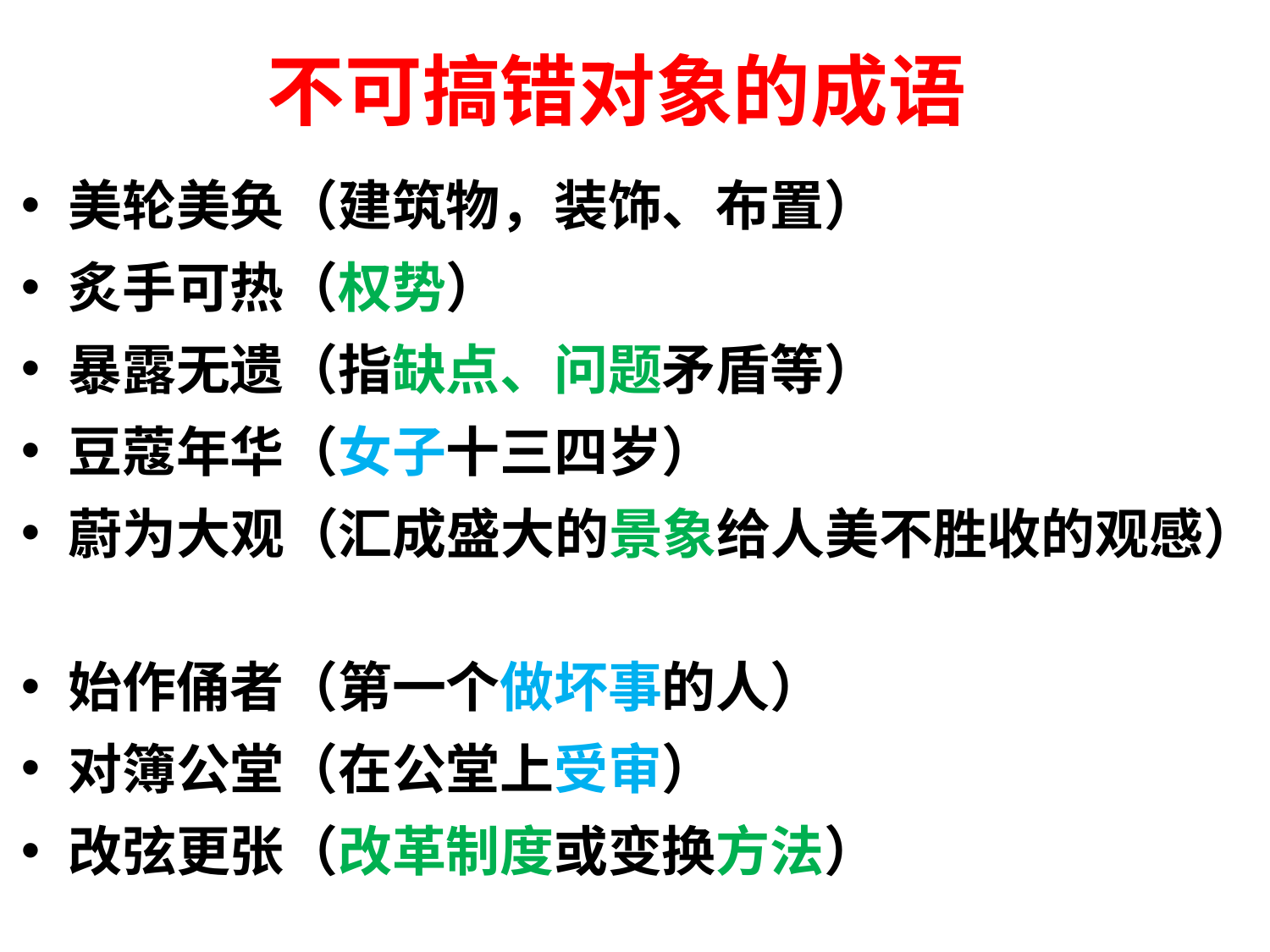

不可搞错对象的成语
美轮美奂（建筑物，装饰、布置）
炙手可热（权势）
暴露无遗（指缺点、问题矛盾等）
豆蔻年华（女子十三四岁）
蔚为大观（汇成盛大的景象给人美不胜收的观感）
始作俑者（第一个做坏事的人）
对簿公堂（在公堂上受审）
改弦更张（改革制度或变换方法）